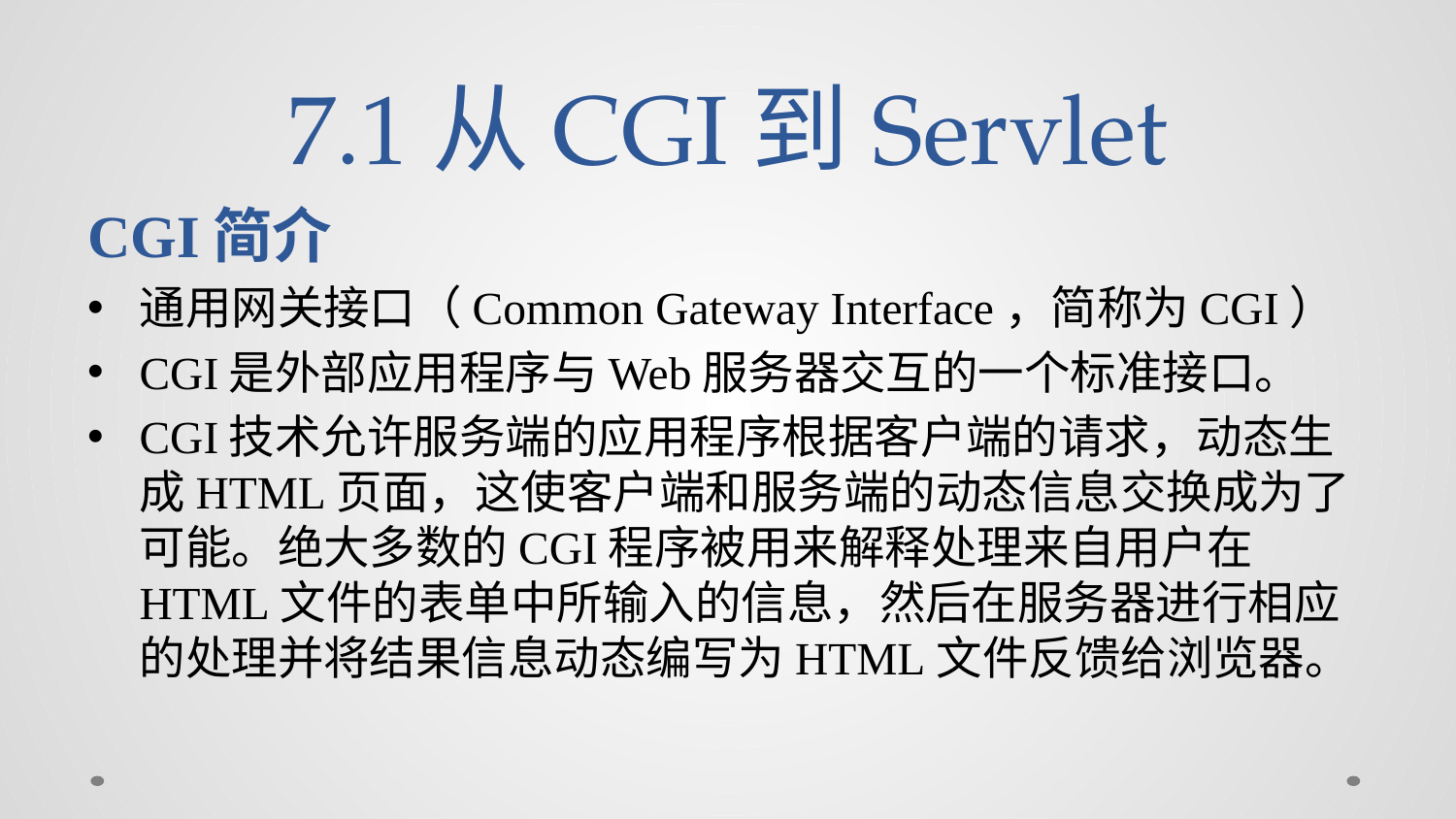

# 7.1从CGI到Servlet
CGI简介
通用网关接口（Common Gateway Interface，简称为CGI）
CGI是外部应用程序与Web服务器交互的一个标准接口。
CGI技术允许服务端的应用程序根据客户端的请求，动态生成HTML页面，这使客户端和服务端的动态信息交换成为了可能。绝大多数的CGI程序被用来解释处理来自用户在HTML文件的表单中所输入的信息，然后在服务器进行相应的处理并将结果信息动态编写为HTML文件反馈给浏览器。